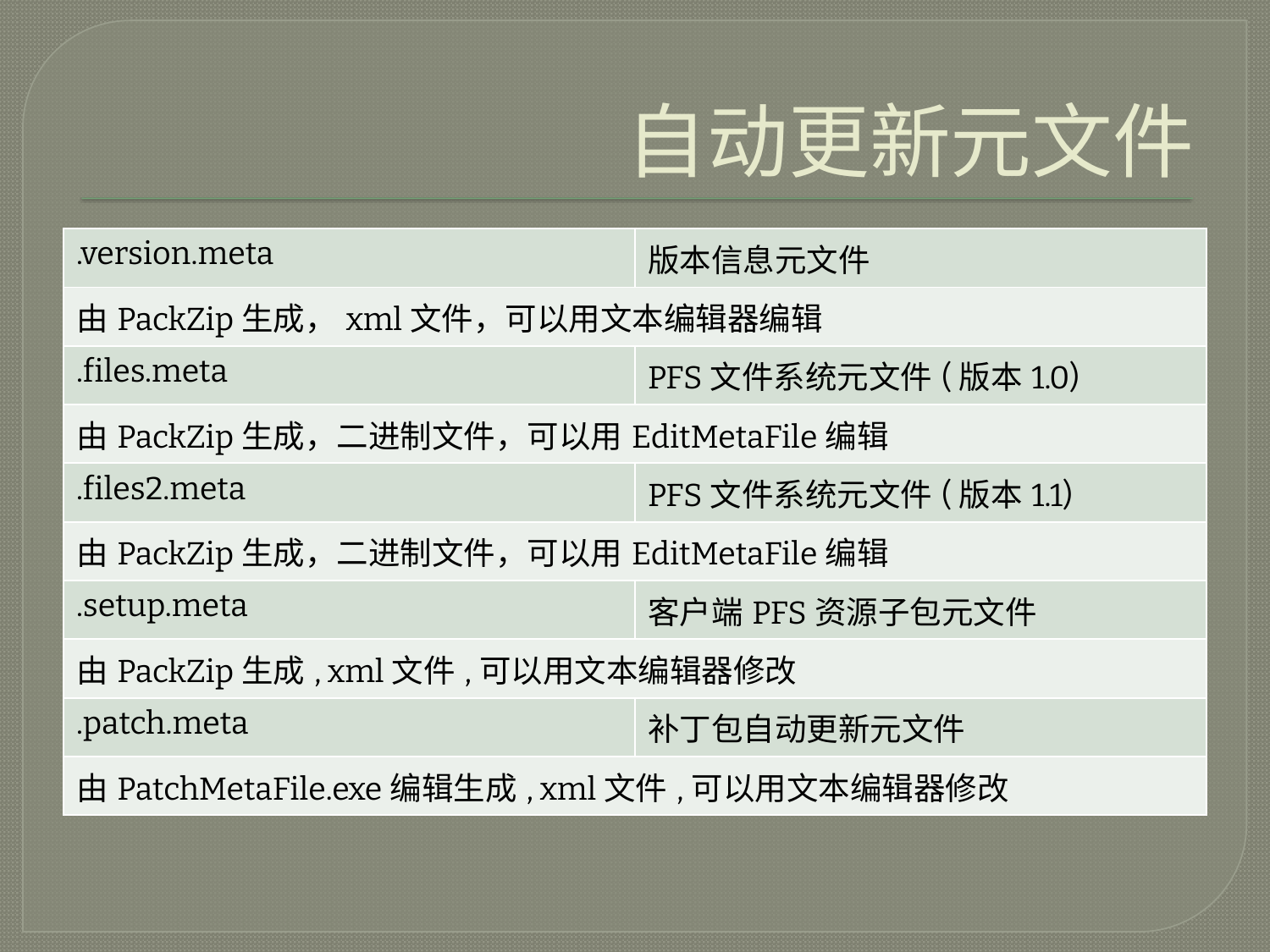

# 自动更新元文件
| .version.meta | 版本信息元文件 |
| --- | --- |
| 由PackZip生成，xml文件，可以用文本编辑器编辑 |  |
| .files.meta | PFS文件系统元文件(版本1.0) |
| 由PackZip生成，二进制文件，可以用EditMetaFile编辑 |  |
| .files2.meta | PFS文件系统元文件(版本1.1) |
| 由PackZip生成，二进制文件，可以用EditMetaFile编辑 |  |
| .setup.meta | 客户端PFS资源子包元文件 |
| 由PackZip生成, xml文件,可以用文本编辑器修改 |  |
| .patch.meta | 补丁包自动更新元文件 |
| 由PatchMetaFile.exe编辑生成, xml文件,可以用文本编辑器修改 |  |